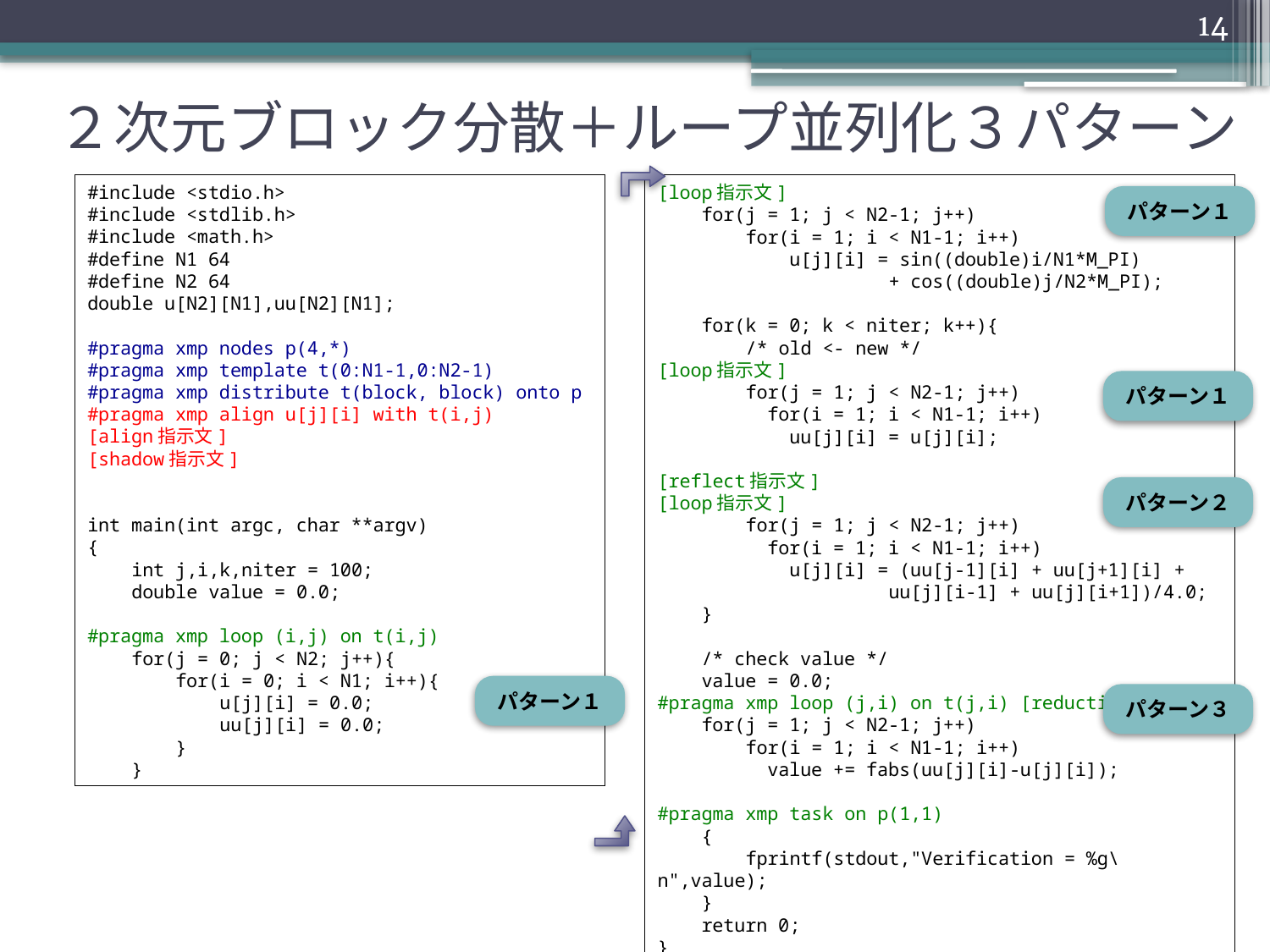

14
２次元ブロック分散＋ループ並列化３パターン

#include <stdio.h>
#include <stdlib.h>
#include <math.h>
#define N1 64
#define N2 64
double u[N2][N1],uu[N2][N1];

#pragma xmp nodes p(4,*)
#pragma xmp template t(0:N1-1,0:N2-1)
#pragma xmp distribute t(block, block) onto p
#pragma xmp align u[j][i] with t(i,j)
[align指示文]
[shadow指示文]

int main(int argc, char **argv)
{
    int j,i,k,niter = 100;
    double value = 0.0;

#pragma xmp loop (i,j) on t(i,j)
    for(j = 0; j < N2; j++){
        for(i = 0; i < N1; i++){
            u[j][i] = 0.0;
            uu[j][i] = 0.0;
        }
    }
[loop指示文]
    for(j = 1; j < N2-1; j++)
        for(i = 1; i < N1-1; i++)
            u[j][i] = sin((double)i/N1*M_PI)
                     + cos((double)j/N2*M_PI);

    for(k = 0; k < niter; k++){
        /* old <- new */
[loop指示文]
        for(j = 1; j < N2-1; j++)
          for(i = 1; i < N1-1; i++)
            uu[j][i] = u[j][i];

[reflect指示文]
[loop指示文]
        for(j = 1; j < N2-1; j++)
          for(i = 1; i < N1-1; i++)
            u[j][i] = (uu[j-1][i] + uu[j+1][i] +
                     uu[j][i-1] + uu[j][i+1])/4.0;
    }

    /* check value */
    value = 0.0;
#pragma xmp loop (j,i) on t(j,i) [reduction節]
    for(j = 1; j < N2-1; j++)
        for(i = 1; i < N1-1; i++)
          value += fabs(uu[j][i]-u[j][i]);

#pragma xmp task on p(1,1)
    {
        fprintf(stdout,"Verification = %g\n",value);
    }
    return 0;
}
パターン１
パターン１
パターン２
パターン１
パターン３